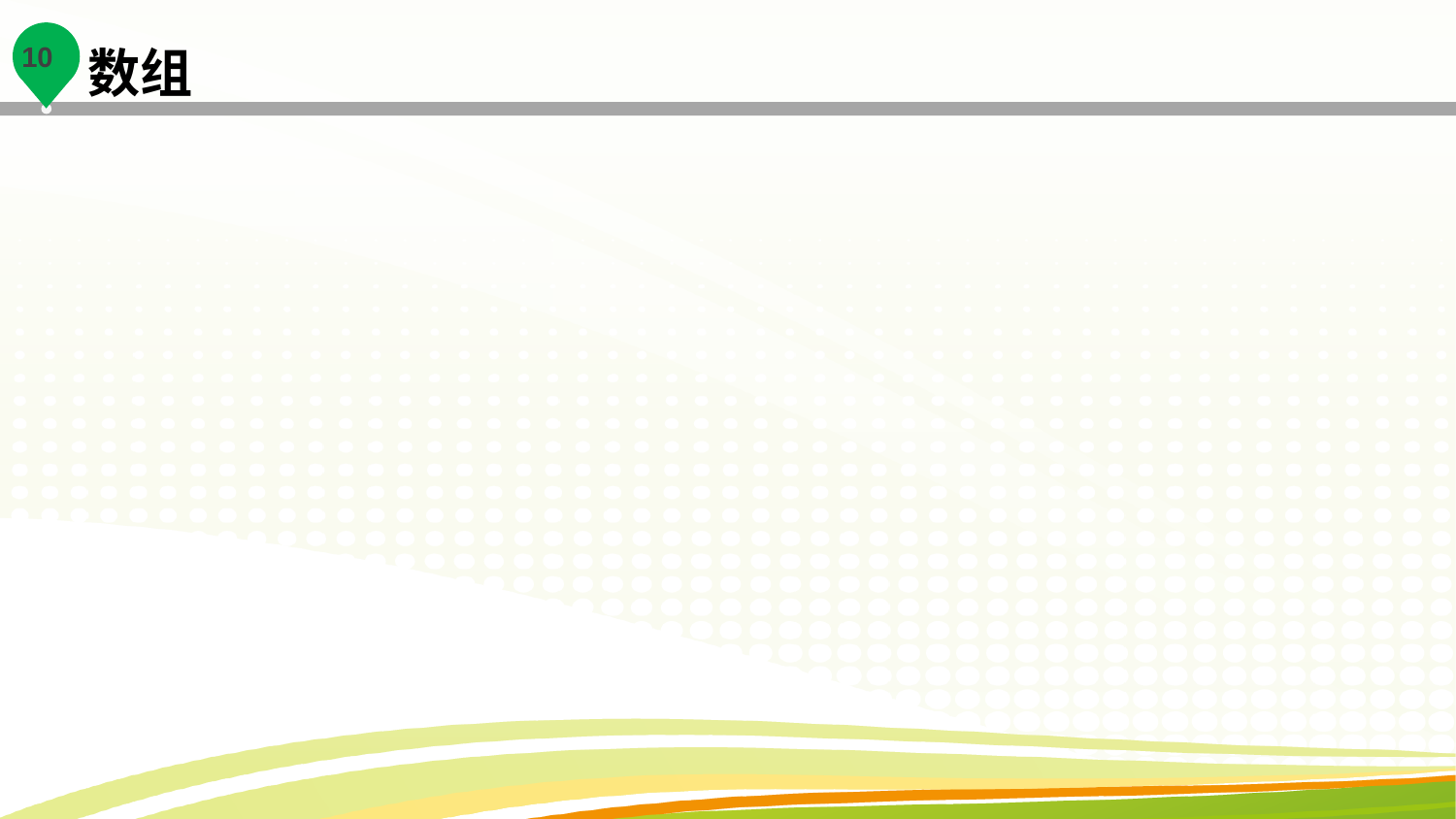

# 数组
1.形式  int a[3][4][3]={0};
2.作用：开辟储存空间储存一组数。
3.应用：数字统计。